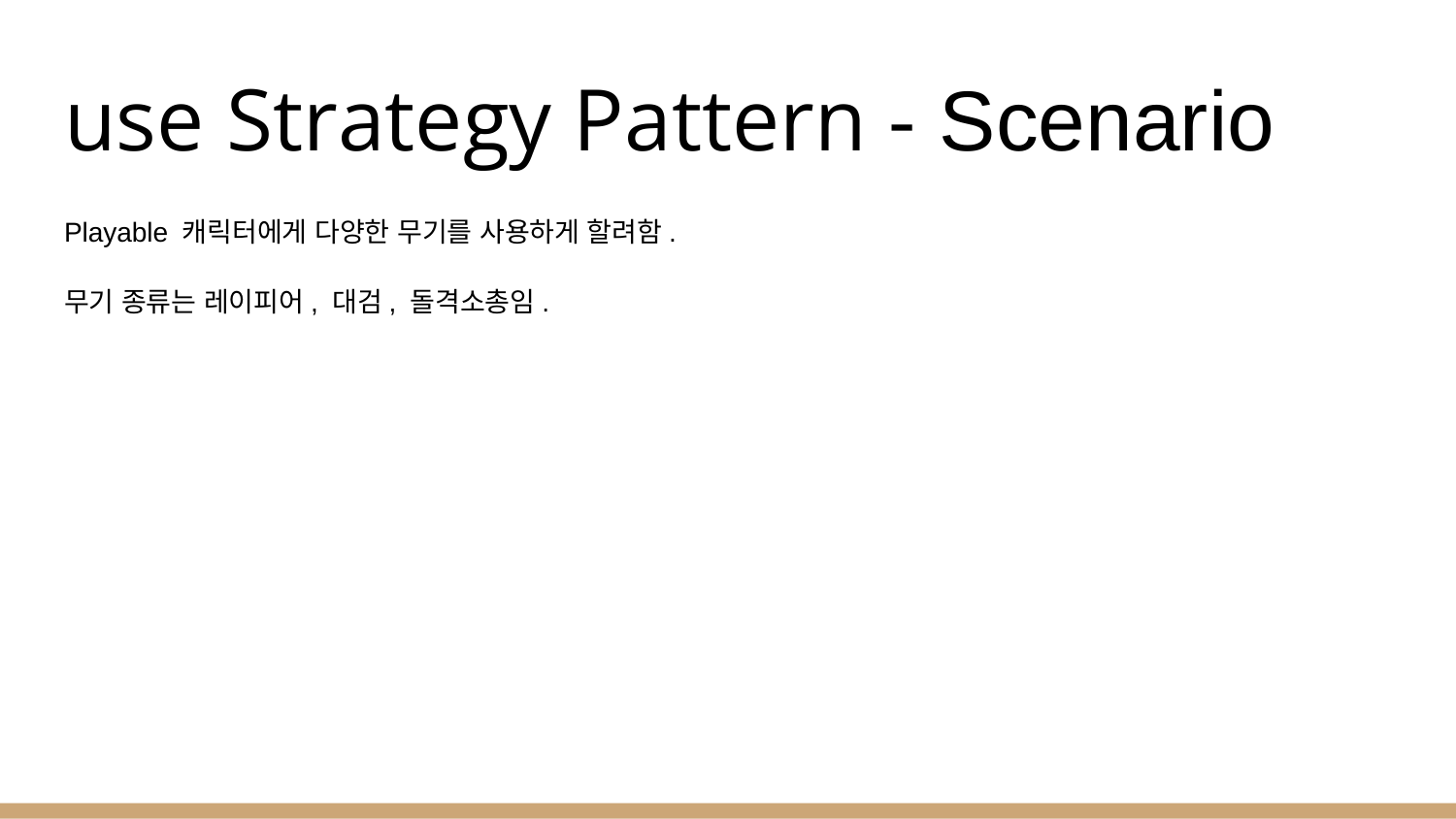

# use Strategy Pattern - Scenario
Playable 캐릭터에게 다양한 무기를 사용하게 할려함.
무기 종류는 레이피어, 대검, 돌격소총임.